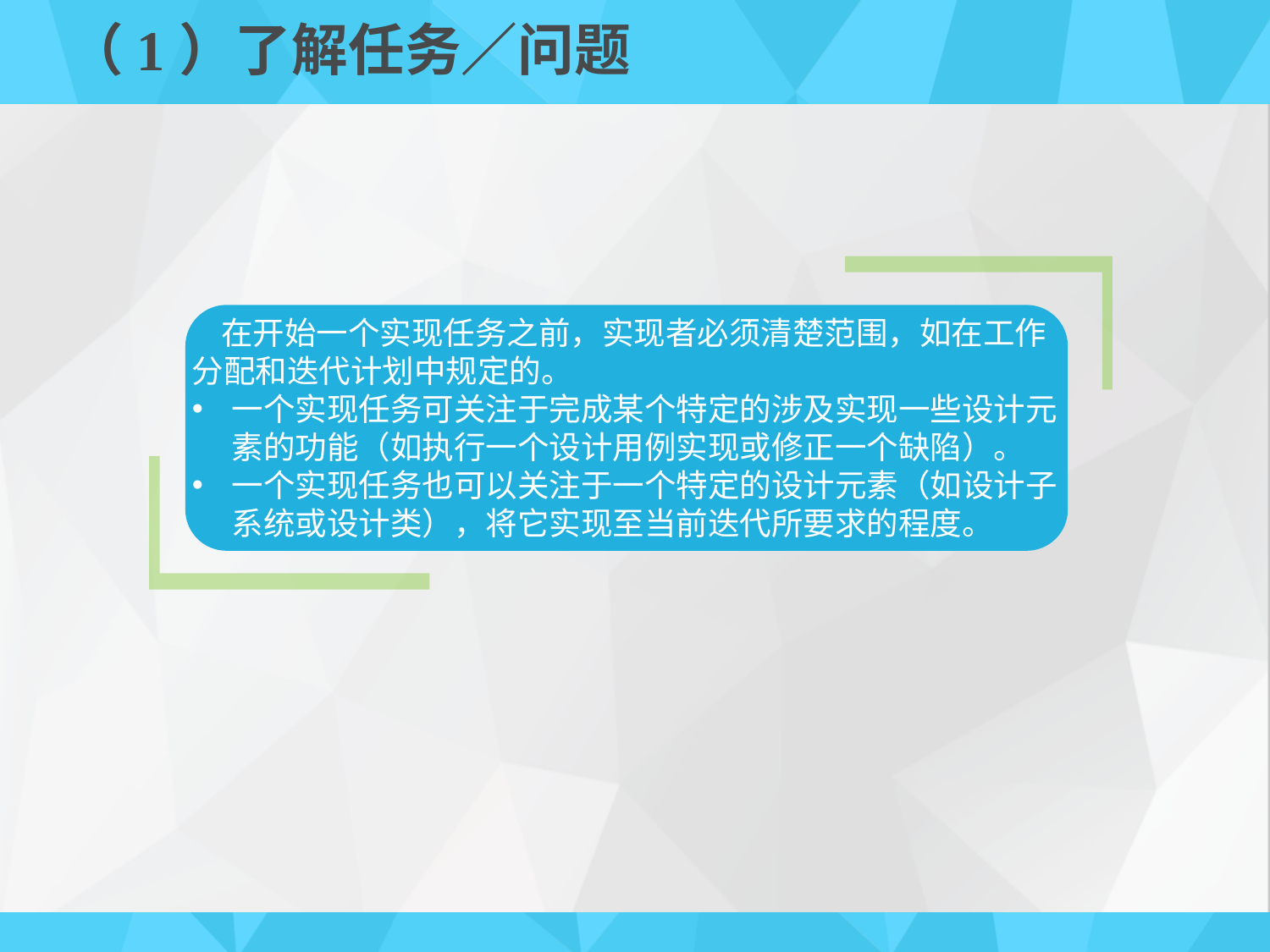

# （1）了解任务／问题

   在开始一个实现任务之前，实现者必须清楚范围，如在工作分配和迭代计划中规定的。
一个实现任务可关注于完成某个特定的涉及实现一些设计元素的功能（如执行一个设计用例实现或修正一个缺陷）。
一个实现任务也可以关注于一个特定的设计元素（如设计子系统或设计类），将它实现至当前迭代所要求的程度。